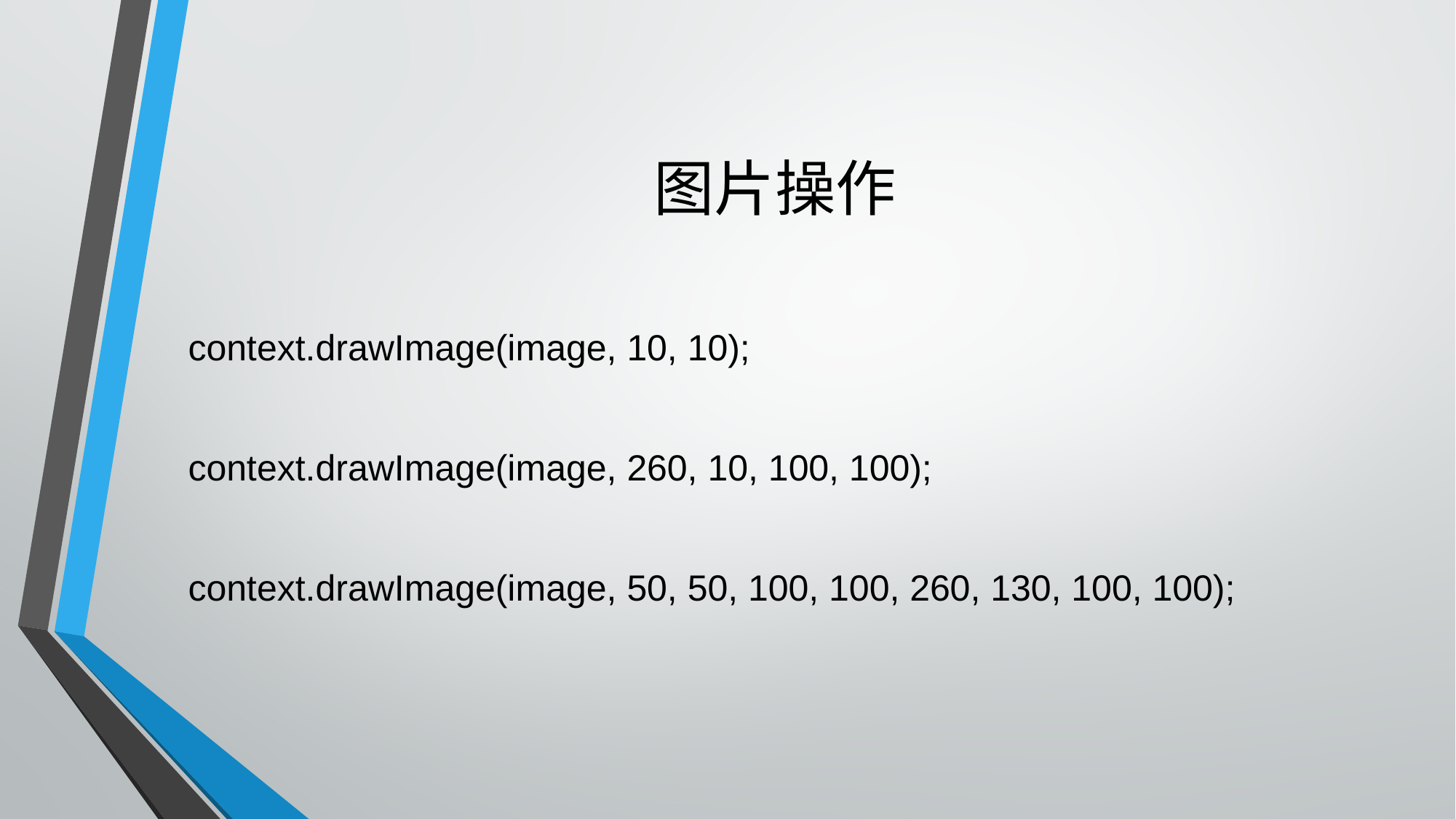

# 图片操作
context.drawImage(image, 10, 10);

context.drawImage(image, 260, 10, 100, 100);

context.drawImage(image, 50, 50, 100, 100, 260, 130, 100, 100);